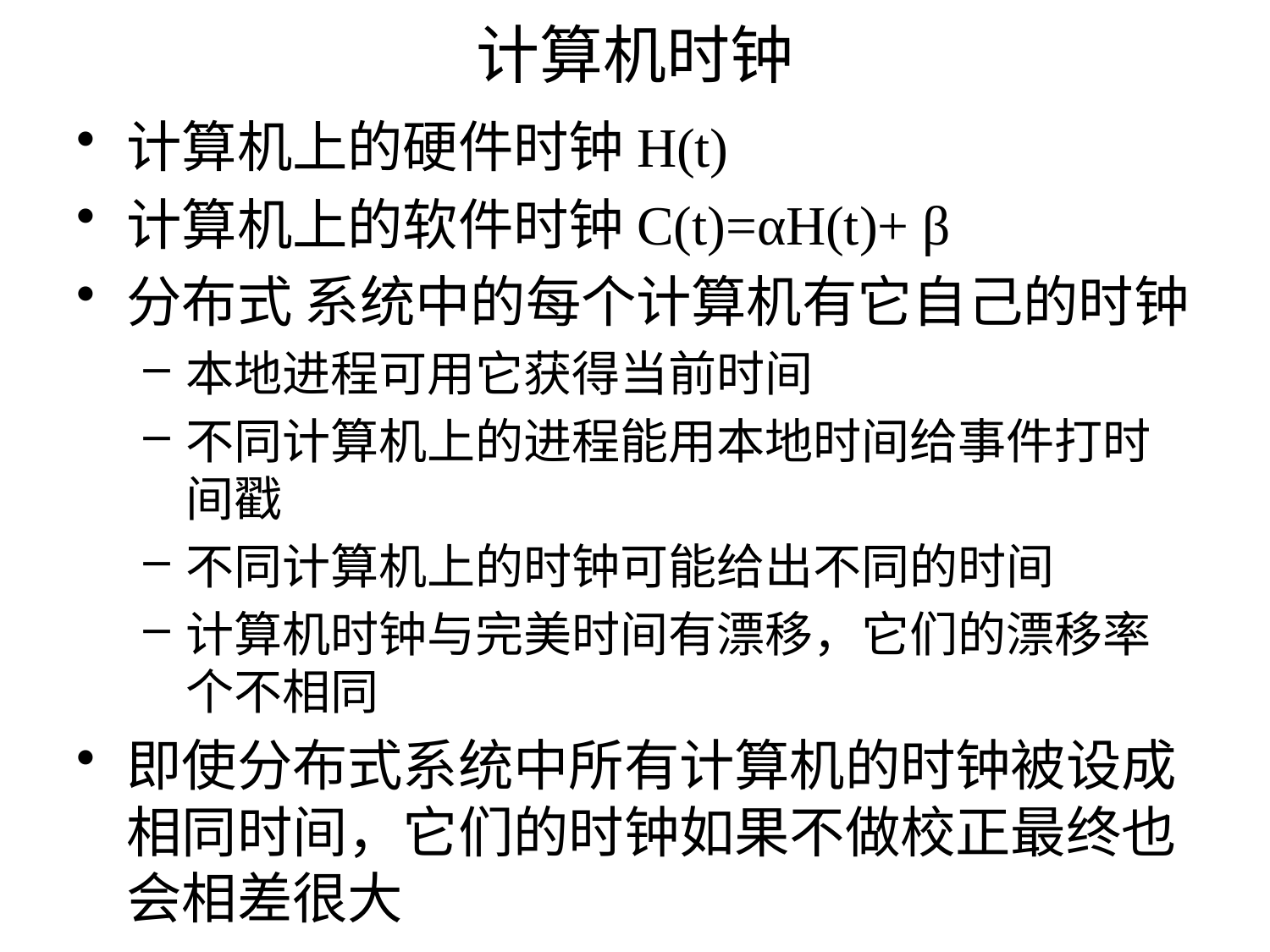

# 计算机时钟
计算机上的硬件时钟H(t)
计算机上的软件时钟C(t)=αH(t)+ β
分布式 系统中的每个计算机有它自己的时钟
本地进程可用它获得当前时间
不同计算机上的进程能用本地时间给事件打时间戳
不同计算机上的时钟可能给出不同的时间
计算机时钟与完美时间有漂移，它们的漂移率个不相同
即使分布式系统中所有计算机的时钟被设成相同时间，它们的时钟如果不做校正最终也会相差很大